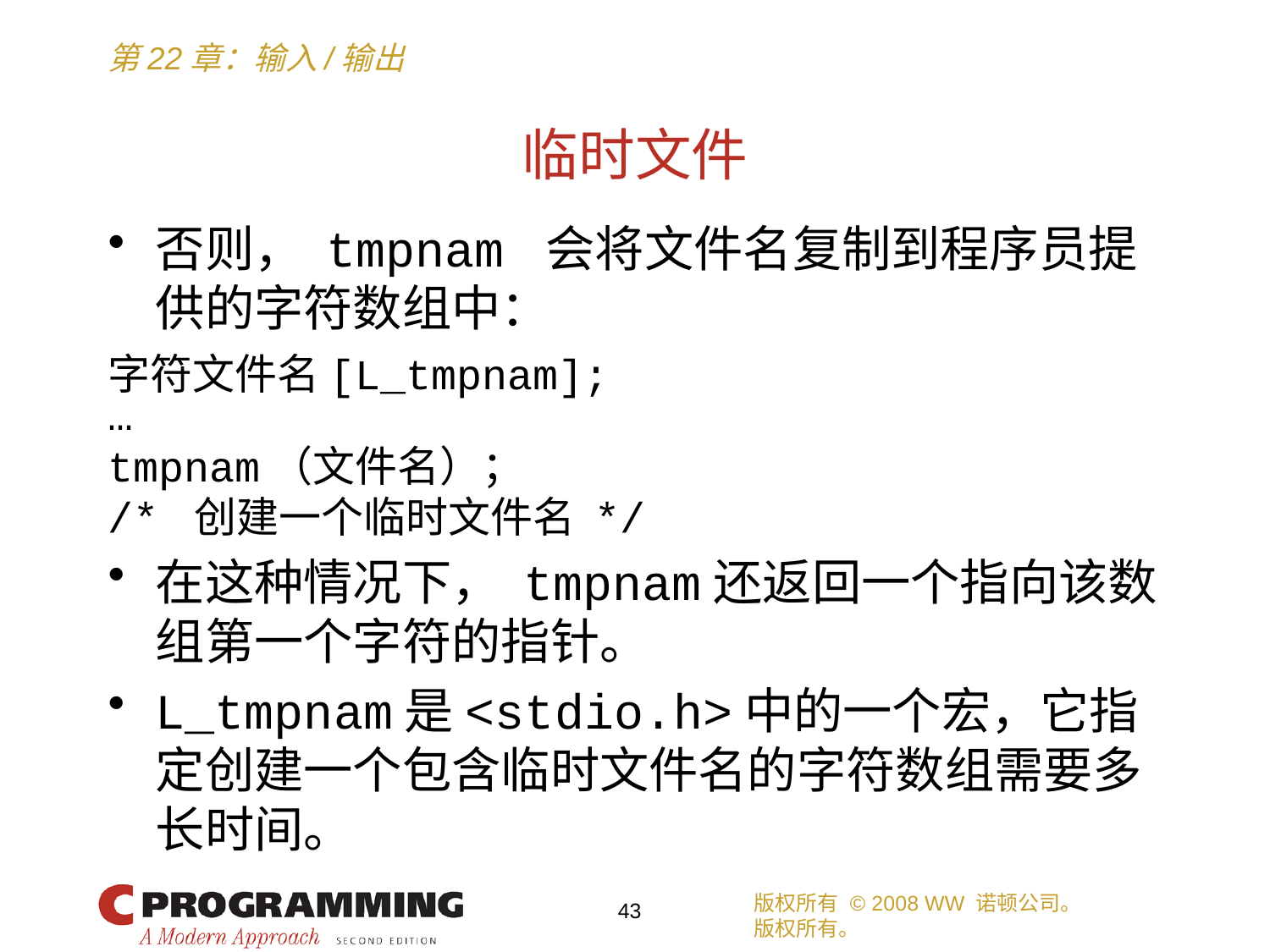

# 临时文件
否则， tmpnam 会将文件名复制到程序员提供的字符数组中：
字符文件名[L_tmpnam];
…
tmpnam（文件名）；
/* 创建一个临时文件名 */
在这种情况下， tmpnam还返回一个指向该数组第一个字符的指针。
L_tmpnam是<stdio.h>中的一个宏，它指定创建一个包含临时文件名的字符数组需要多长时间。
版权所有 © 2008 WW 诺顿公司。
版权所有。
43